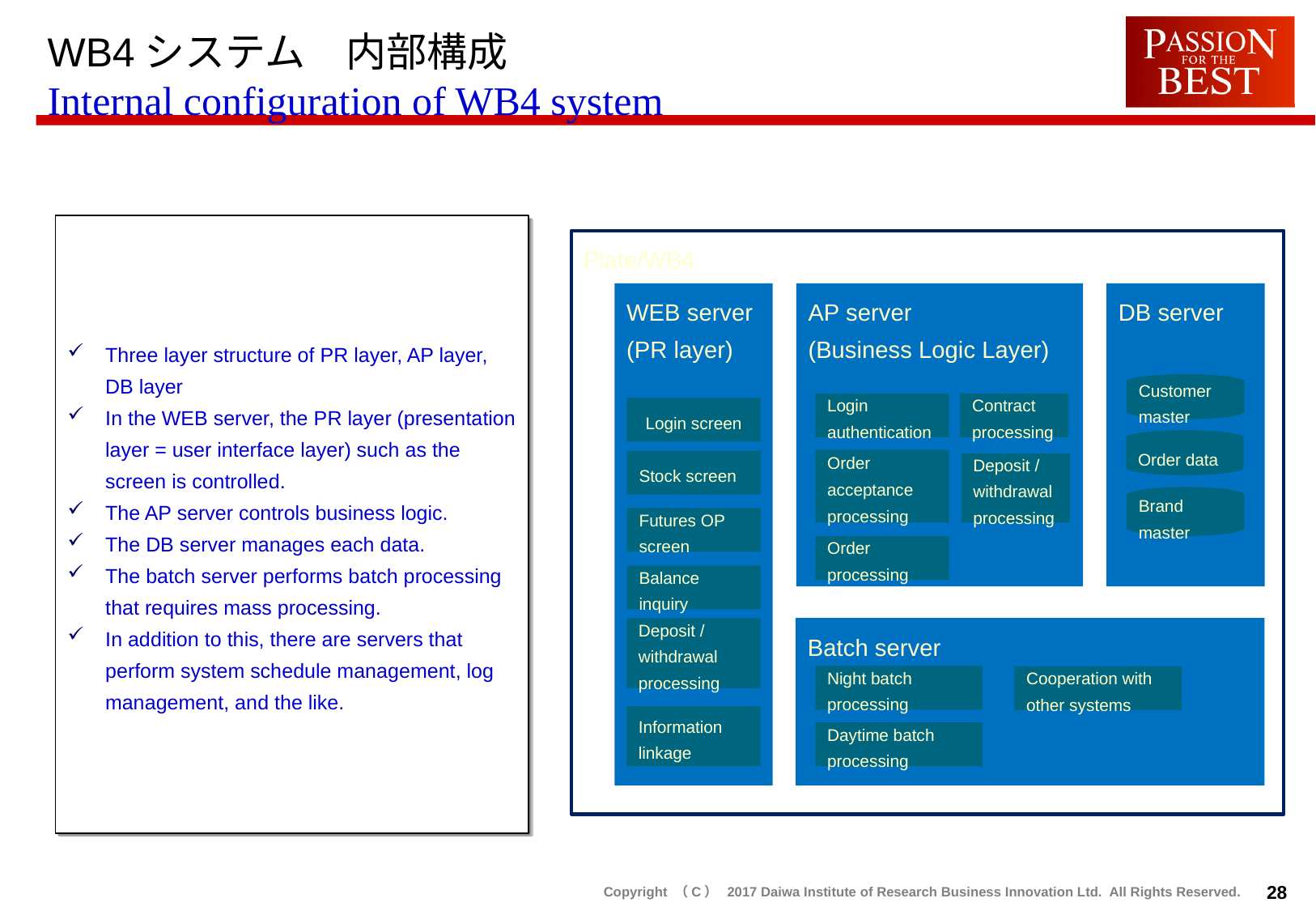

WB4システム　内部構成
Internal configuration of WB4 system
Three layer structure of PR layer, AP layer, DB layer
In the WEB server, the PR layer (presentation layer = user interface layer) such as the screen is controlled.
The AP server controls business logic.
The DB server manages each data.
The batch server performs batch processing that requires mass processing.
In addition to this, there are servers that perform system schedule management, log management, and the like.
Plate/WB4
WEB server
(PR layer)
AP server
(Business Logic Layer)
DB server
Customer master
Login authentication
Contract processing
Login screen
Order data
Order acceptance processing
Stock screen
Deposit / withdrawal processing
Brand master
Futures OP screen
Order processing
Balance inquiry
Batch server
Deposit / withdrawal processing
Night batch processing
Cooperation with other systems
Information linkage
Daytime batch processing